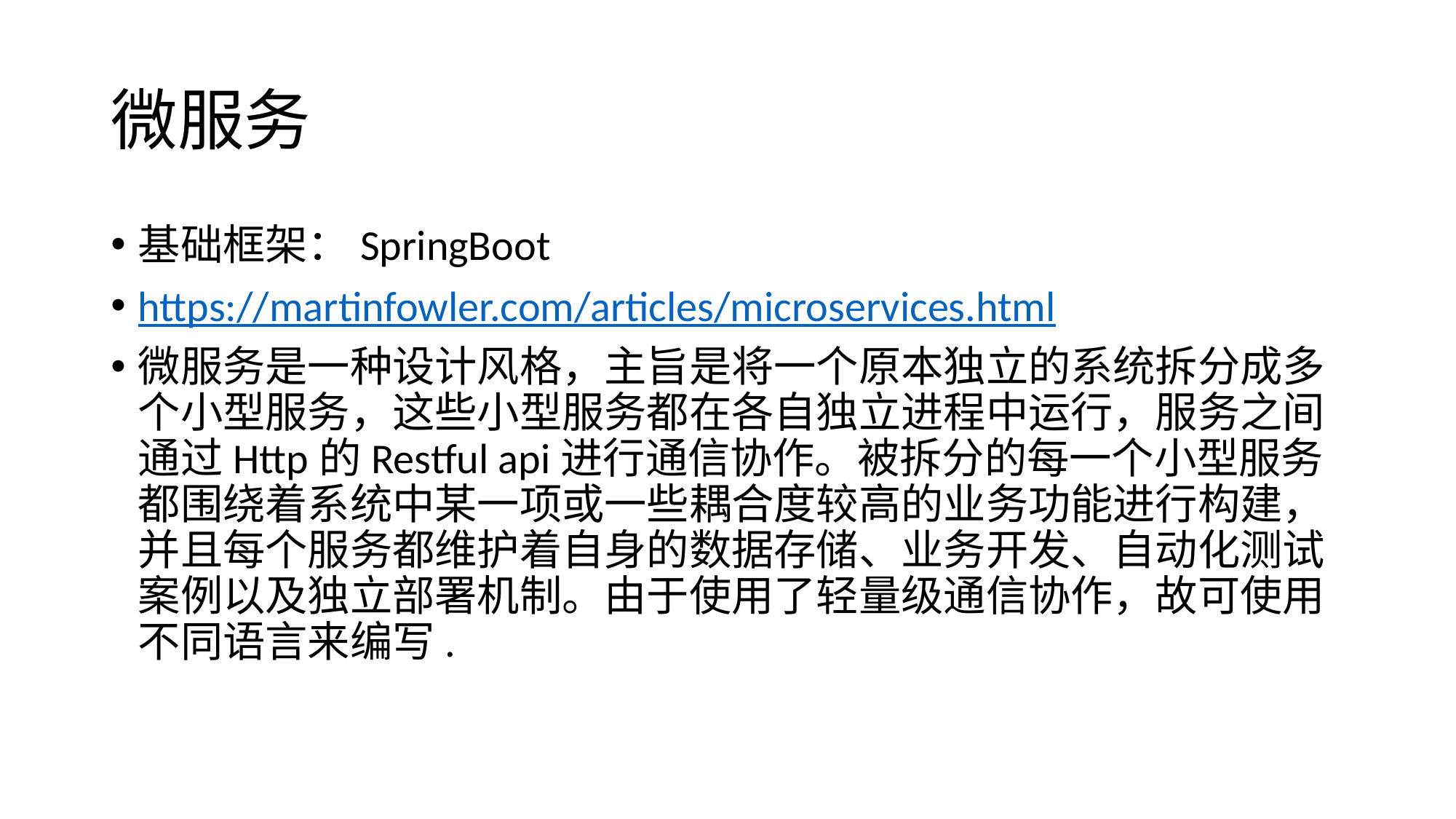

# 微服务
基础框架：SpringBoot
https://martinfowler.com/articles/microservices.html
微服务是一种设计风格，主旨是将一个原本独立的系统拆分成多个小型服务，这些小型服务都在各自独立进程中运行，服务之间通过Http的Restful api进行通信协作。被拆分的每一个小型服务都围绕着系统中某一项或一些耦合度较高的业务功能进行构建，并且每个服务都维护着自身的数据存储、业务开发、自动化测试案例以及独立部署机制。由于使用了轻量级通信协作，故可使用不同语言来编写.